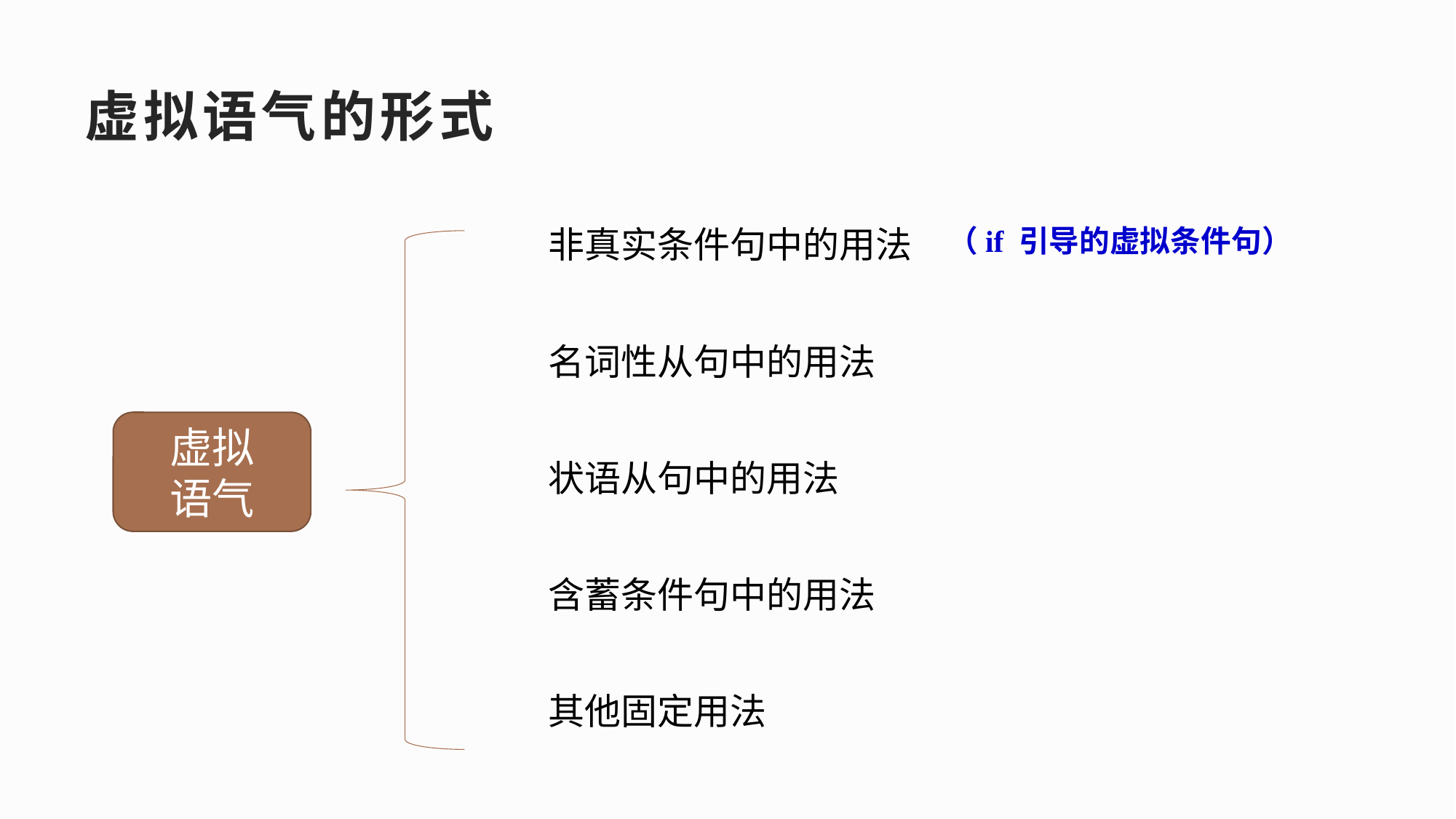

虚拟语气的形式
非真实条件句中的用法
（if 引导的虚拟条件句）

名词性从句中的用法
虚拟
语气
状语从句中的用法
含蓄条件句中的用法
其他固定用法